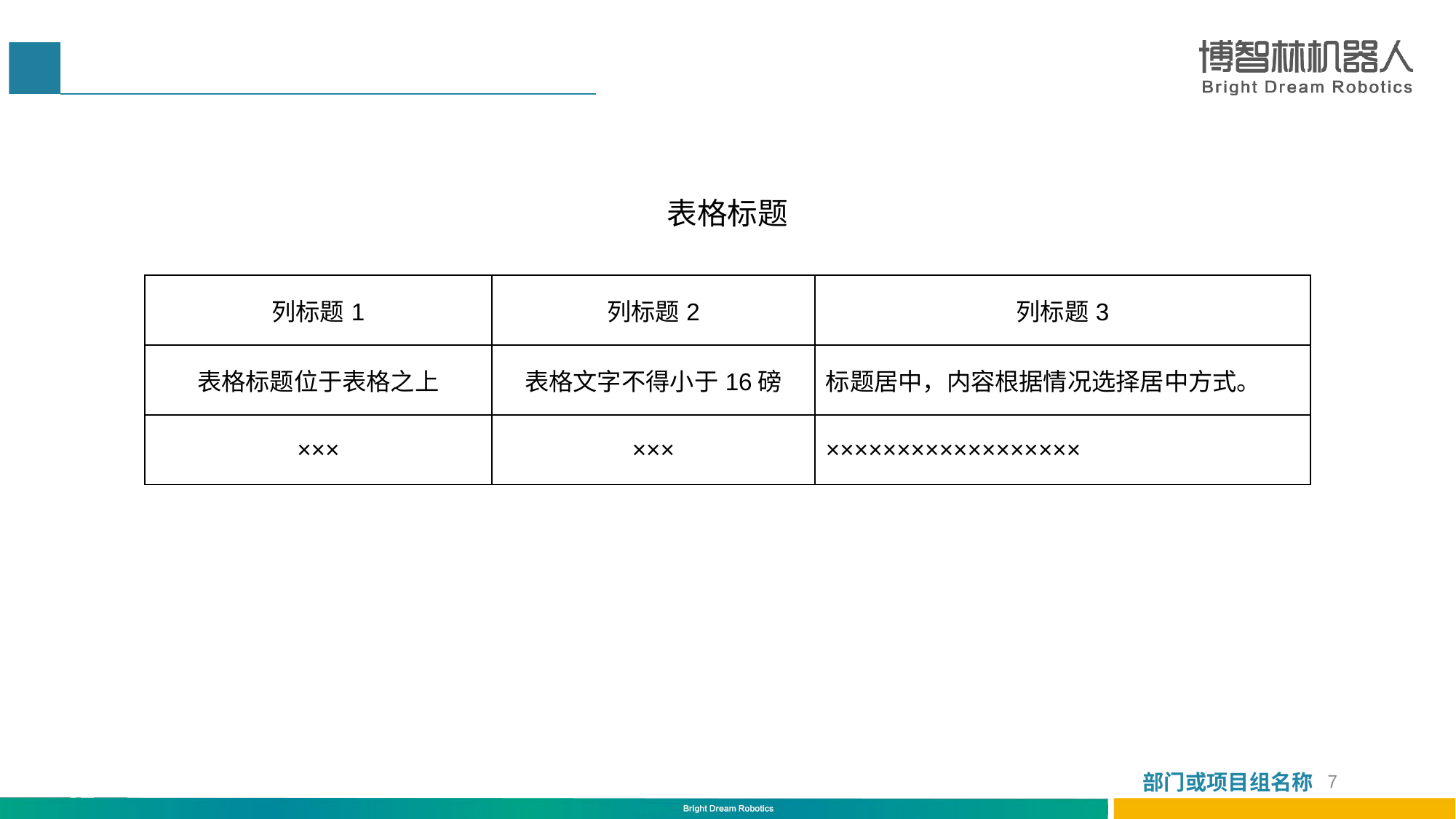

#
表格标题
| 列标题1 | 列标题2 | 列标题3 |
| --- | --- | --- |
| 表格标题位于表格之上 | 表格文字不得小于16磅 | 标题居中，内容根据情况选择居中方式。 |
| ××× | ××× | ×××××××××××××××××× |
7